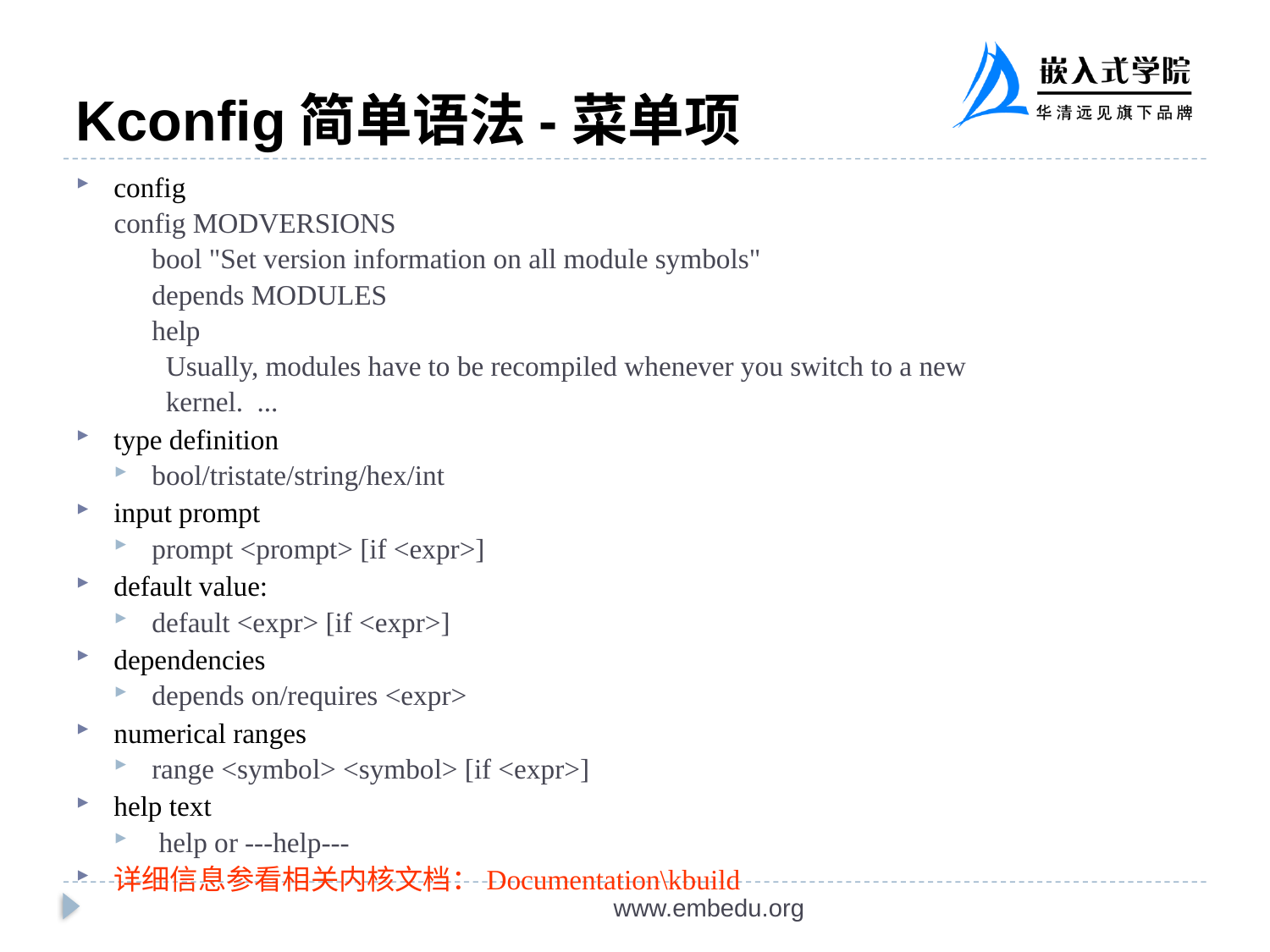

# Kconfig简单语法-菜单项
config
config MODVERSIONS
	bool "Set version information on all module symbols"
	depends MODULES
	help
	  Usually, modules have to be recompiled whenever you switch to a new
	  kernel.  ...
type definition
bool/tristate/string/hex/int
input prompt
prompt <prompt> [if <expr>]
default value:
default <expr> [if <expr>]
dependencies
depends on/requires <expr>
numerical ranges
range <symbol> <symbol> [if <expr>]
help text
 help or ---help---
详细信息参看相关内核文档：Documentation\kbuild
www.embedu.org